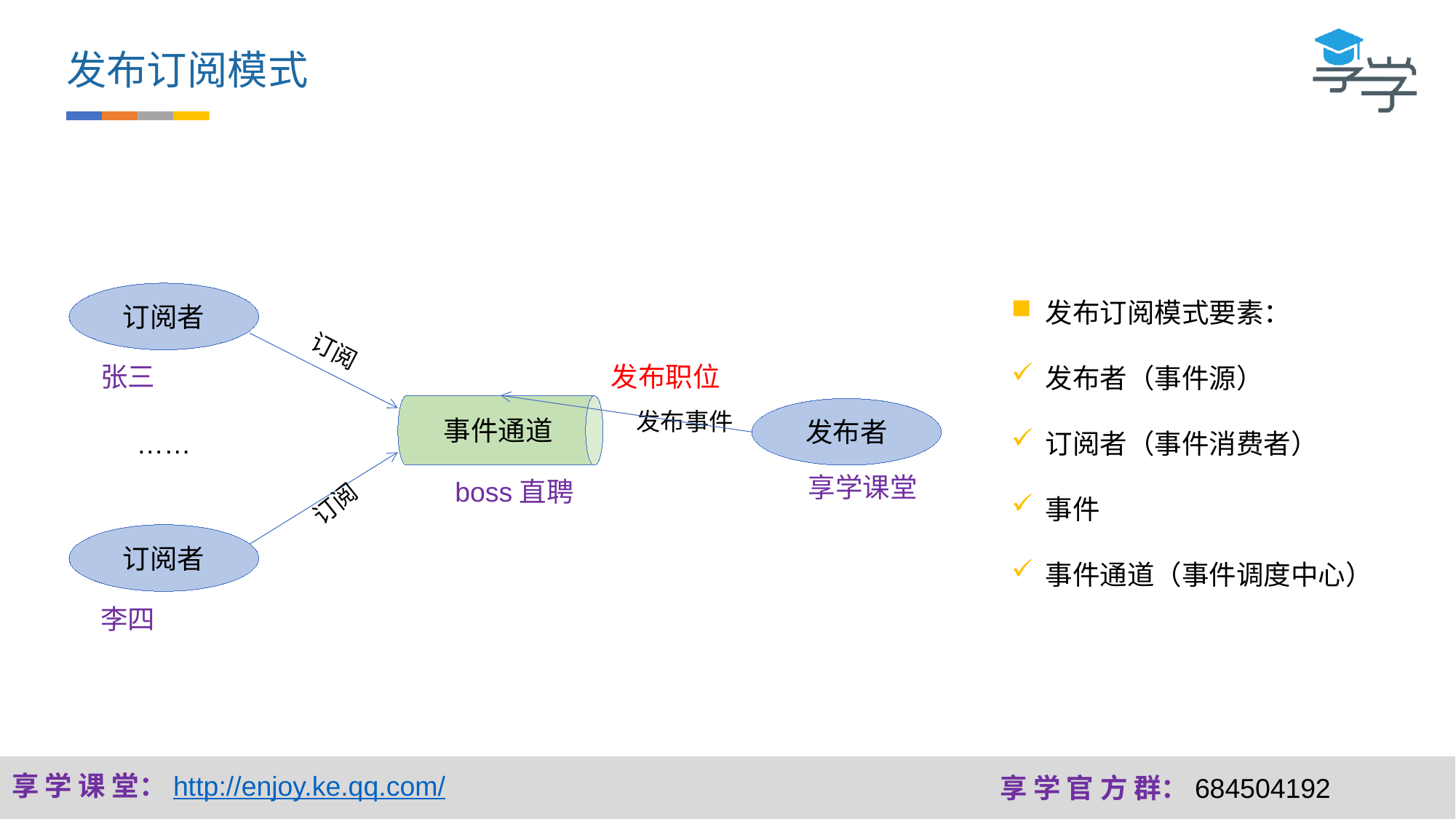

发布订阅模式

发布订阅模式要素：
发布者（事件源）
订阅者（事件消费者）
事件
事件通道（事件调度中心）

订阅者

订阅
张三
发布职位

发布事件
事件通道
发布者
……
享学课堂
boss直聘
订阅

订阅者
李四